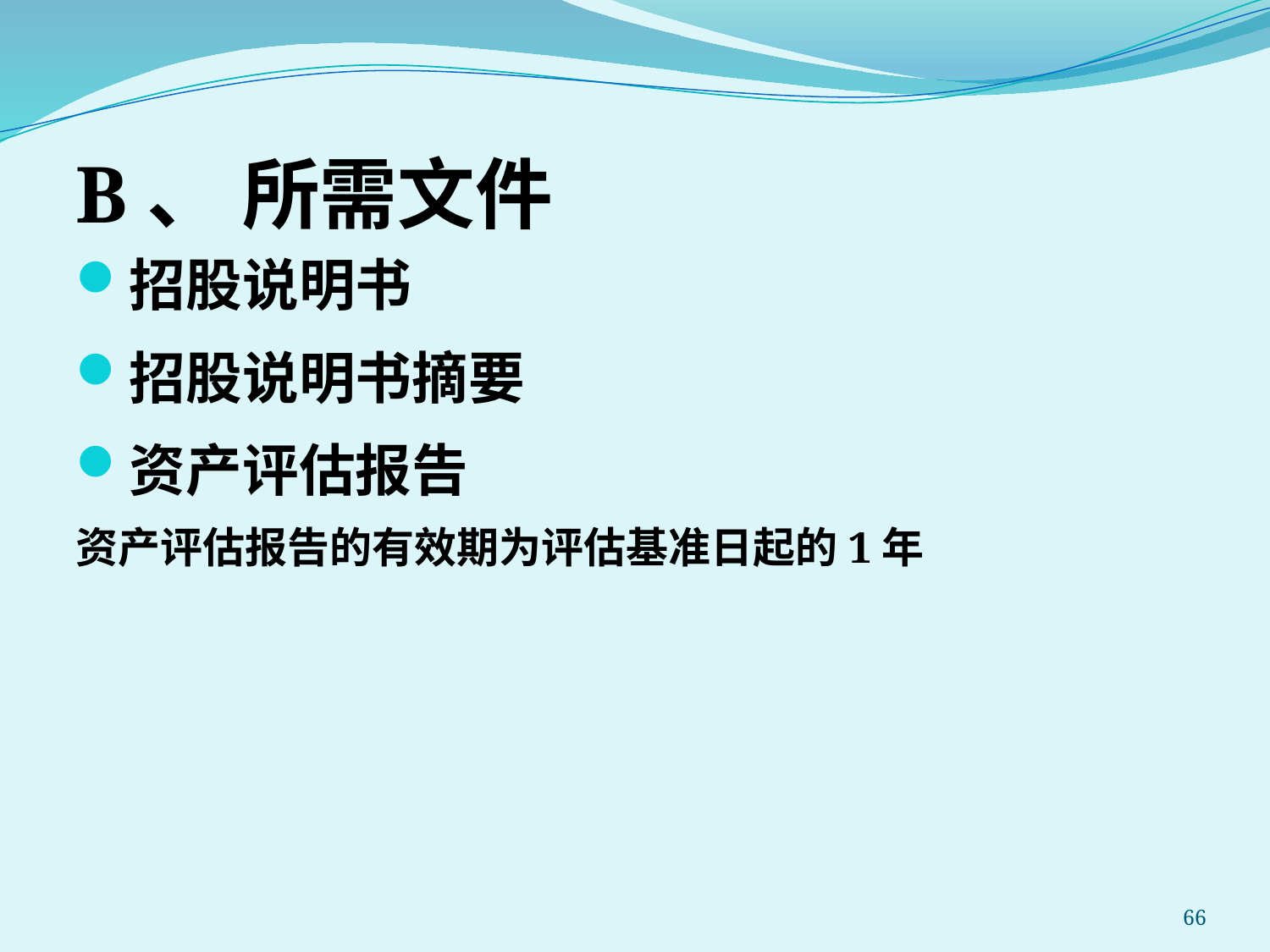

B、 所需文件
招股说明书
招股说明书摘要
资产评估报告
资产评估报告的有效期为评估基准日起的1年

66